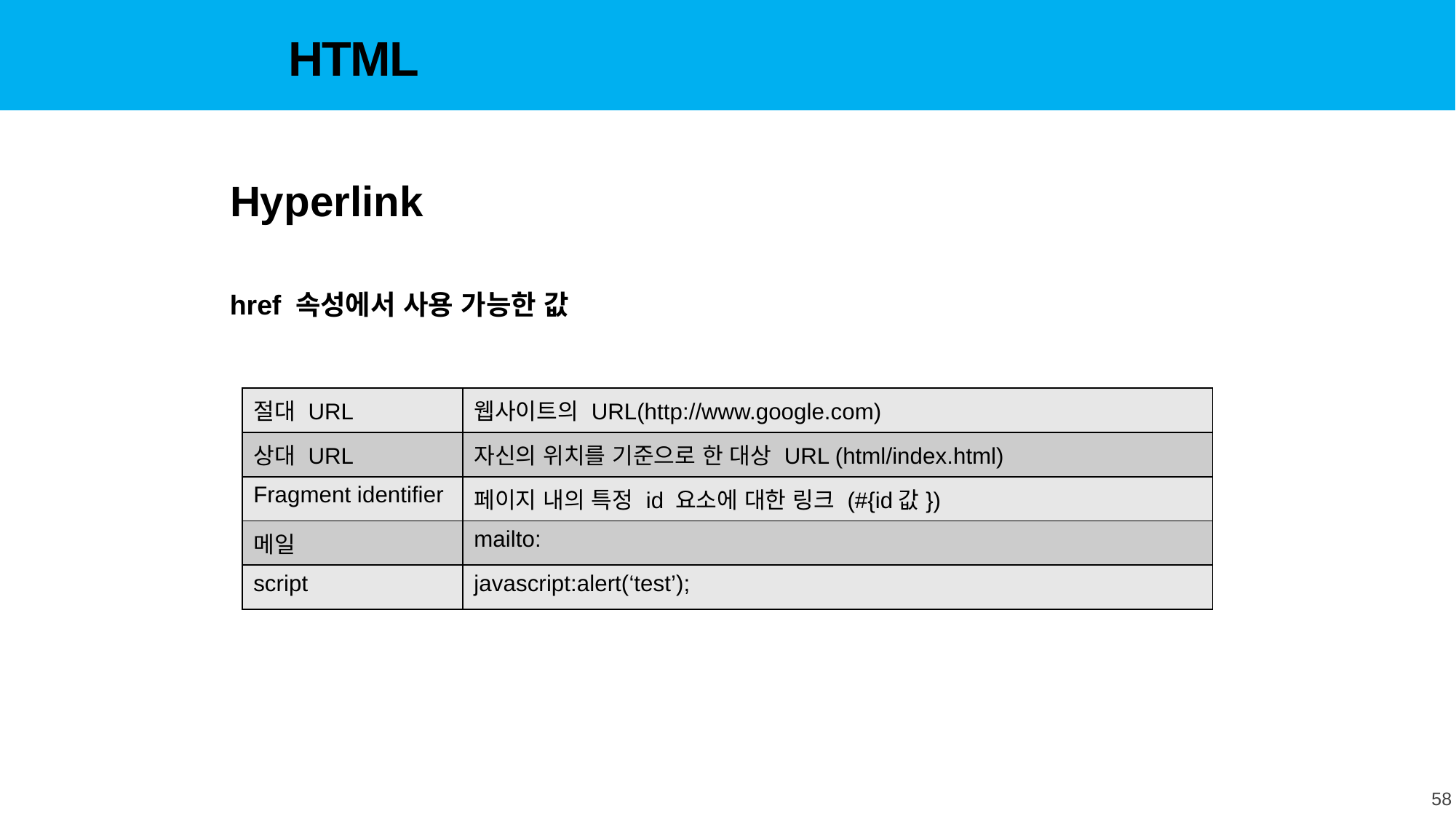

HTML
Hyperlink
href 속성에서 사용 가능한 값
| 절대 URL | 웹사이트의 URL(http://www.google.com) |
| --- | --- |
| 상대 URL | 자신의 위치를 기준으로 한 대상 URL (html/index.html) |
| Fragment identifier | 페이지 내의 특정 id 요소에 대한 링크 (#{id값}) |
| 메일 | mailto: |
| script | javascript:alert(‘test’); |